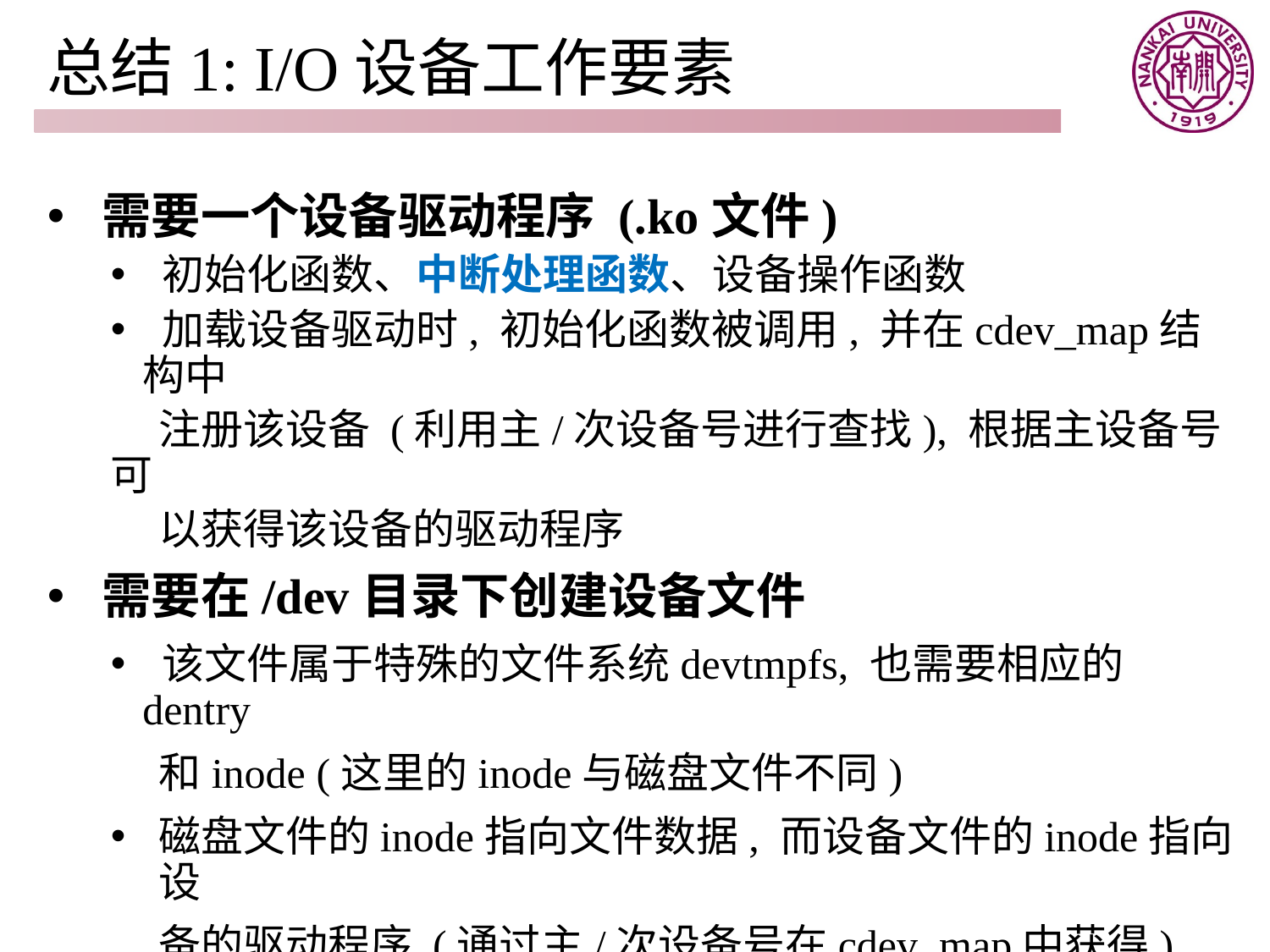

# 总结1: I/O设备工作要素
 需要一个设备驱动程序 (.ko文件)
 初始化函数、中断处理函数、设备操作函数
 加载设备驱动时, 初始化函数被调用, 并在cdev_map结构中
    注册该设备 (利用主/次设备号进行查找), 根据主设备号可
    以获得该设备的驱动程序
 需要在/dev目录下创建设备文件
 该文件属于特殊的文件系统devtmpfs, 也需要相应的dentry
    和inode (这里的inode与磁盘文件不同)
磁盘文件的inode指向文件数据, 而设备文件的inode指向设
    备的驱动程序 (通过主/次设备号在cdev_map中获得)
 打开和读写设备文件, 类似磁盘文件操作
 文件描述符, file结构, path结构 (inode), file_operations结构
23